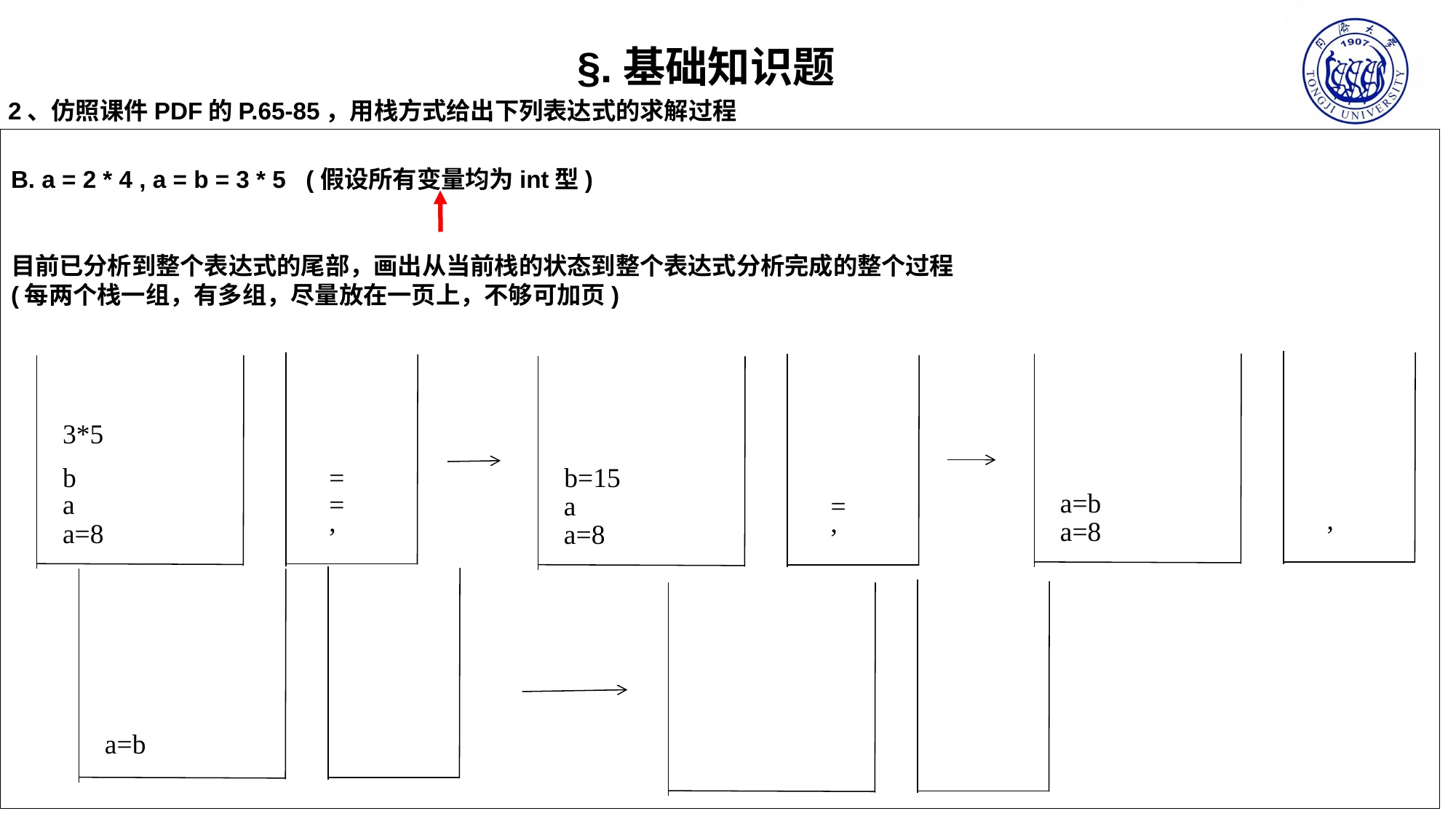

§.基础知识题
2、仿照课件PDF的P.65-85，用栈方式给出下列表达式的求解过程

B. a = 2 * 4 , a = b = 3 * 5   (假设所有变量均为int型)

目前已分析到整个表达式的尾部，画出从当前栈的状态到整个表达式分析完成的整个过程
(每两个栈一组，有多组，尽量放在一页上，不够可加页)

3*5
b
=
b=15
a=b
a
=
a
=
,
,
,
a=8
a=8
a=8
a=b